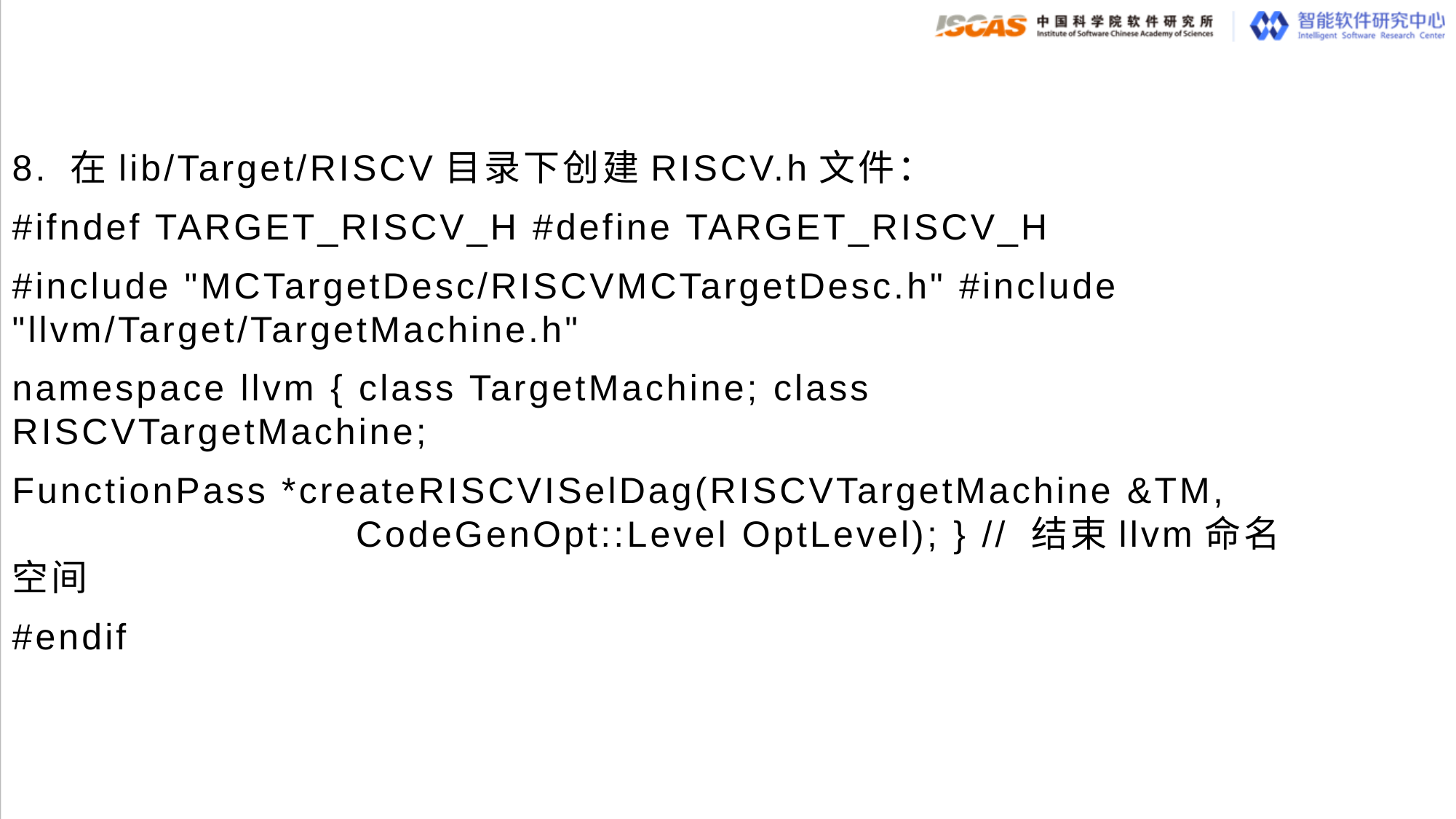

8. 在lib/Target/RISCV目录下创建RISCV.h文件：
#ifndef TARGET_RISCV_H #define TARGET_RISCV_H
#include "MCTargetDesc/RISCVMCTargetDesc.h" #include "llvm/Target/TargetMachine.h"
namespace llvm { class TargetMachine; class RISCVTargetMachine;
FunctionPass *createRISCVISelDag(RISCVTargetMachine &TM,                               CodeGenOpt::Level OptLevel); } // 结束llvm命名空间
#endif